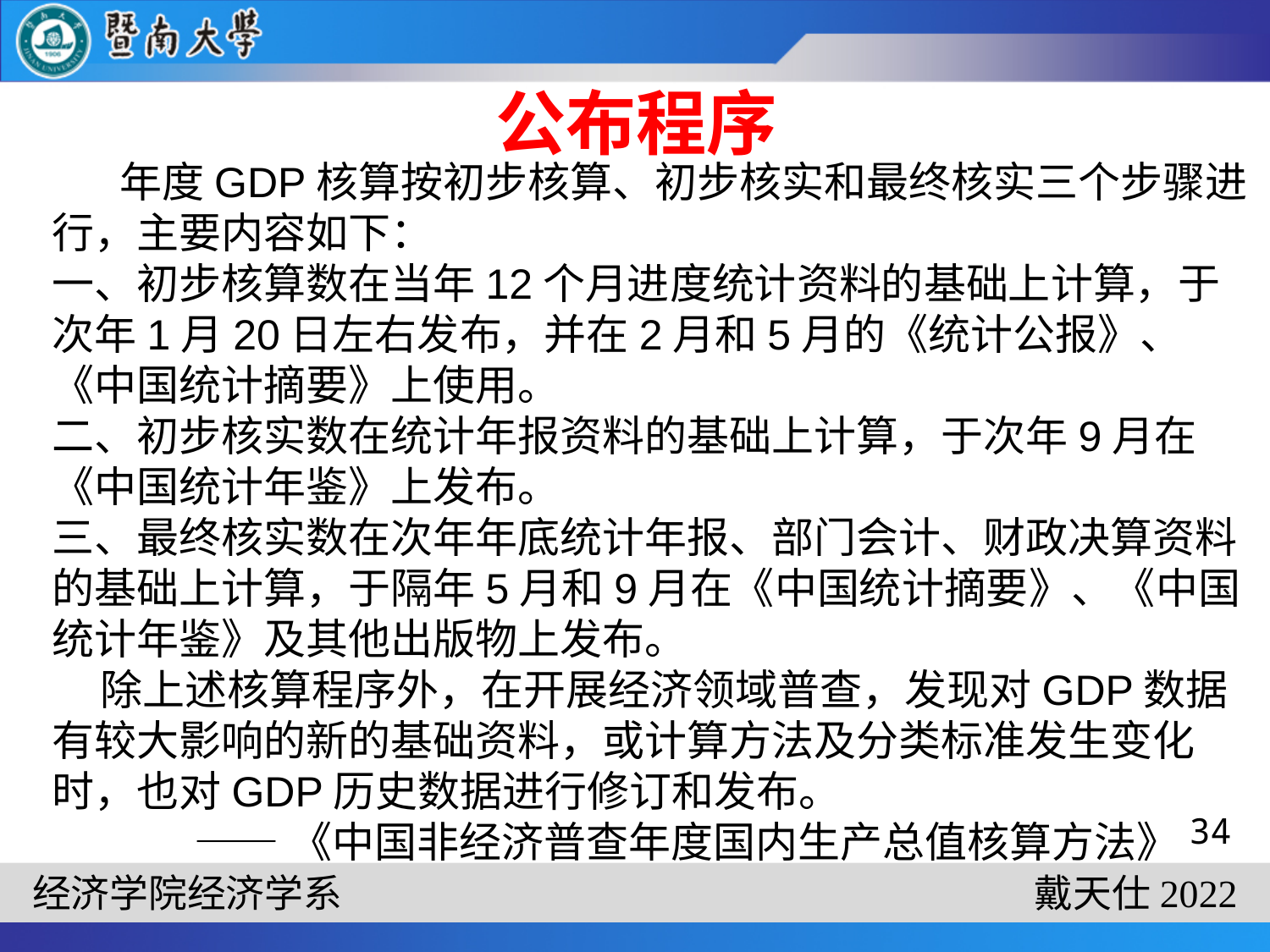

公布程序
      年度GDP核算按初步核算、初步核实和最终核实三个步骤进行，主要内容如下：
一、初步核算数在当年12个月进度统计资料的基础上计算，于次年1月20日左右发布，并在2月和5月的《统计公报》、《中国统计摘要》上使用。
二、初步核实数在统计年报资料的基础上计算，于次年9月在《中国统计年鉴》上发布。
三、最终核实数在次年年底统计年报、部门会计、财政决算资料的基础上计算，于隔年5月和9月在《中国统计摘要》、《中国统计年鉴》及其他出版物上发布。
    除上述核算程序外，在开展经济领域普查，发现对GDP数据有较大影响的新的基础资料，或计算方法及分类标准发生变化时，也对GDP历史数据进行修订和发布。
               ——《中国非经济普查年度国内生产总值核算方法》
34